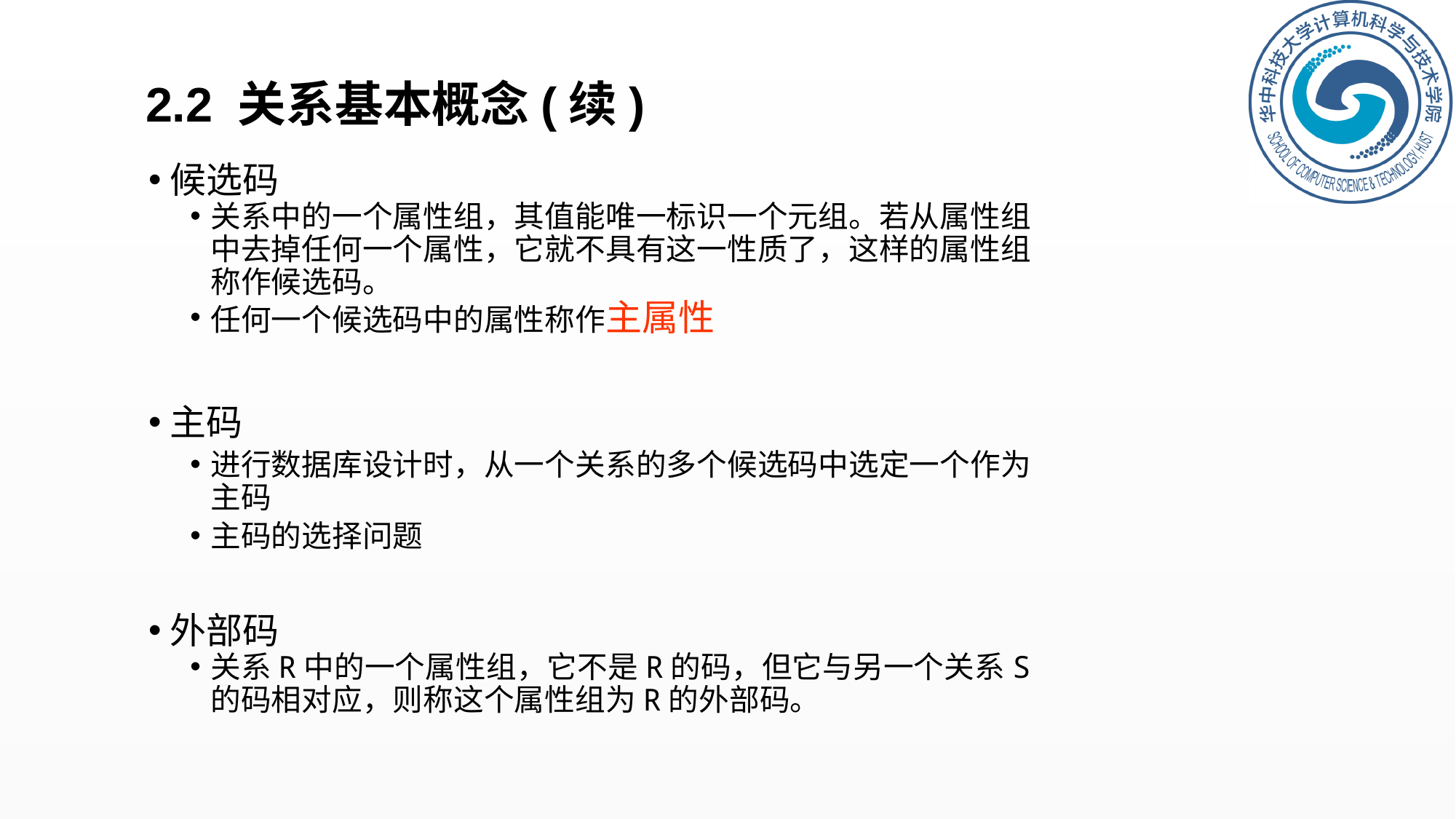

# 2.2 关系基本概念(续)
候选码
关系中的一个属性组，其值能唯一标识一个元组。若从属性组中去掉任何一个属性，它就不具有这一性质了，这样的属性组称作候选码。
任何一个候选码中的属性称作主属性

主码
进行数据库设计时，从一个关系的多个候选码中选定一个作为主码
主码的选择问题

外部码
关系R中的一个属性组，它不是R的码，但它与另一个关系S的码相对应，则称这个属性组为R的外部码。